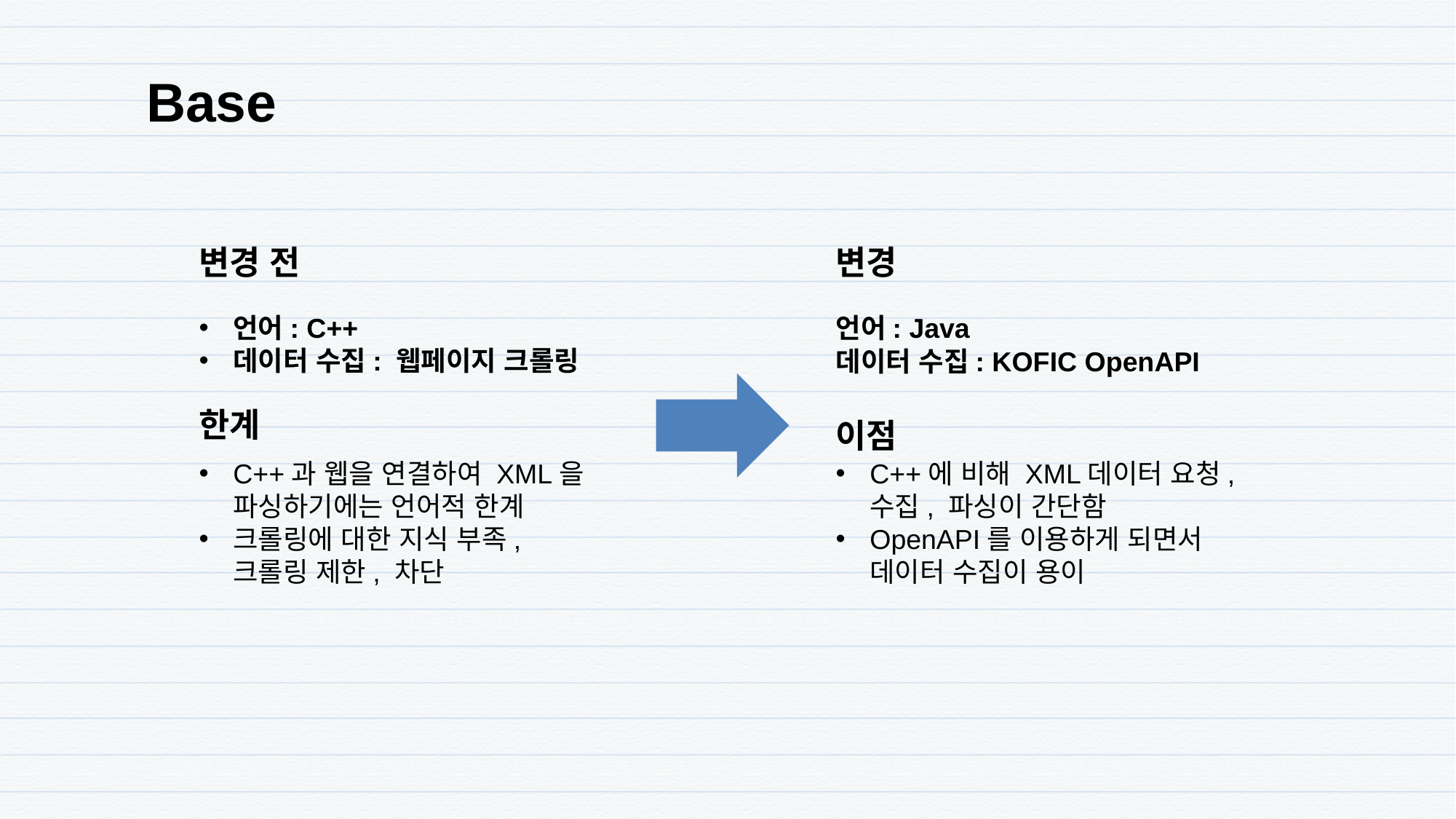

Base
변경 전
언어: C++
데이터 수집: 웹페이지 크롤링

C++과 웹을 연결하여 XML을 파싱하기에는 언어적 한계
크롤링에 대한 지식 부족, 크롤링 제한, 차단

변경
언어: Java
데이터 수집: KOFIC OpenAPI
C++에 비해 XML데이터 요청, 수집, 파싱이 간단함
OpenAPI를 이용하게 되면서 데이터 수집이 용이

한계
이점